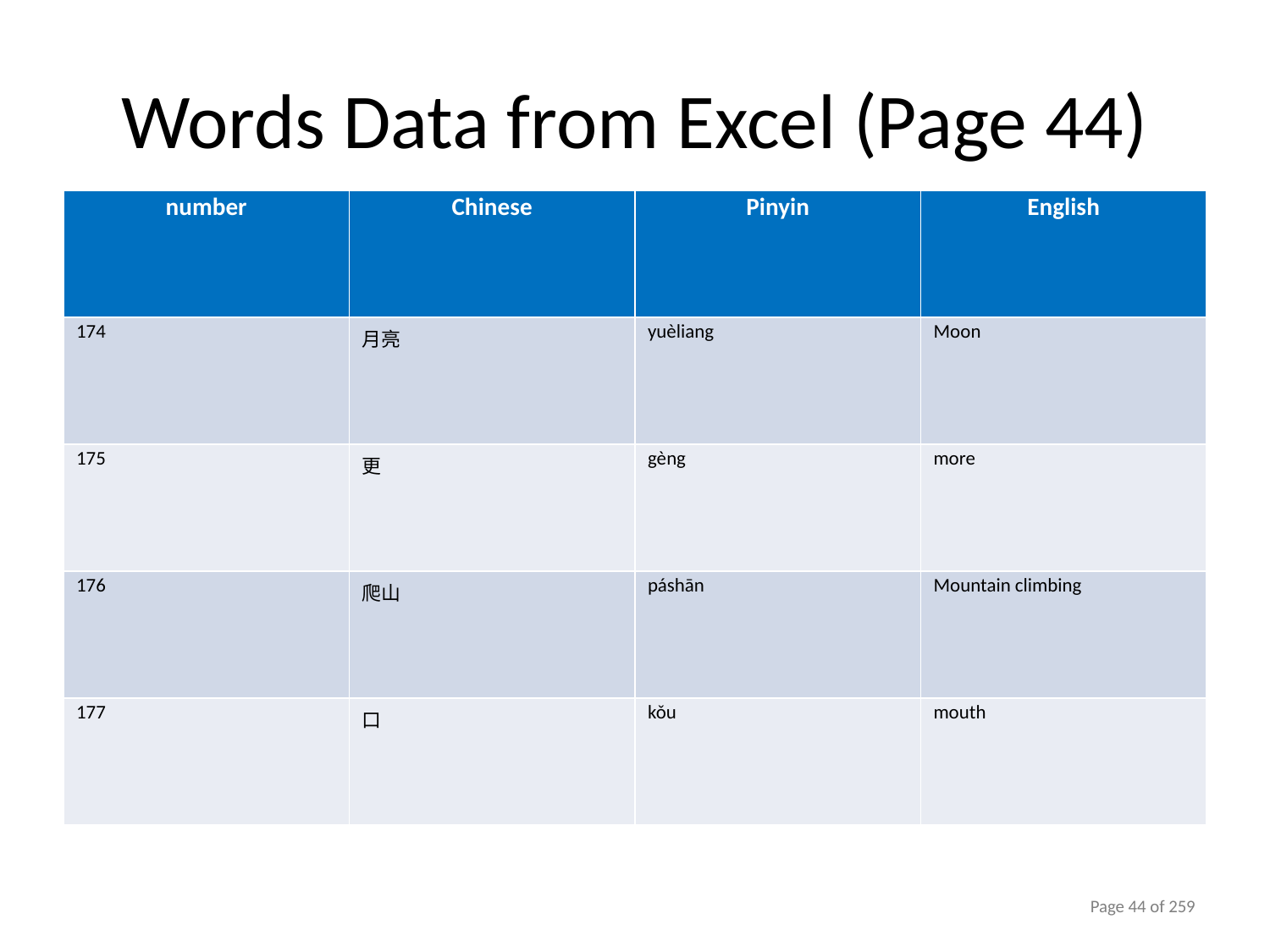

# Words Data from Excel (Page 44)
| number | Chinese | Pinyin | English |
| --- | --- | --- | --- |
| 174 | 月亮 | yuèliang | Moon |
| 175 | 更 | gèng | more |
| 176 | 爬山 | páshān | Mountain climbing |
| 177 | 口 | kǒu | mouth |

Page 44 of 259